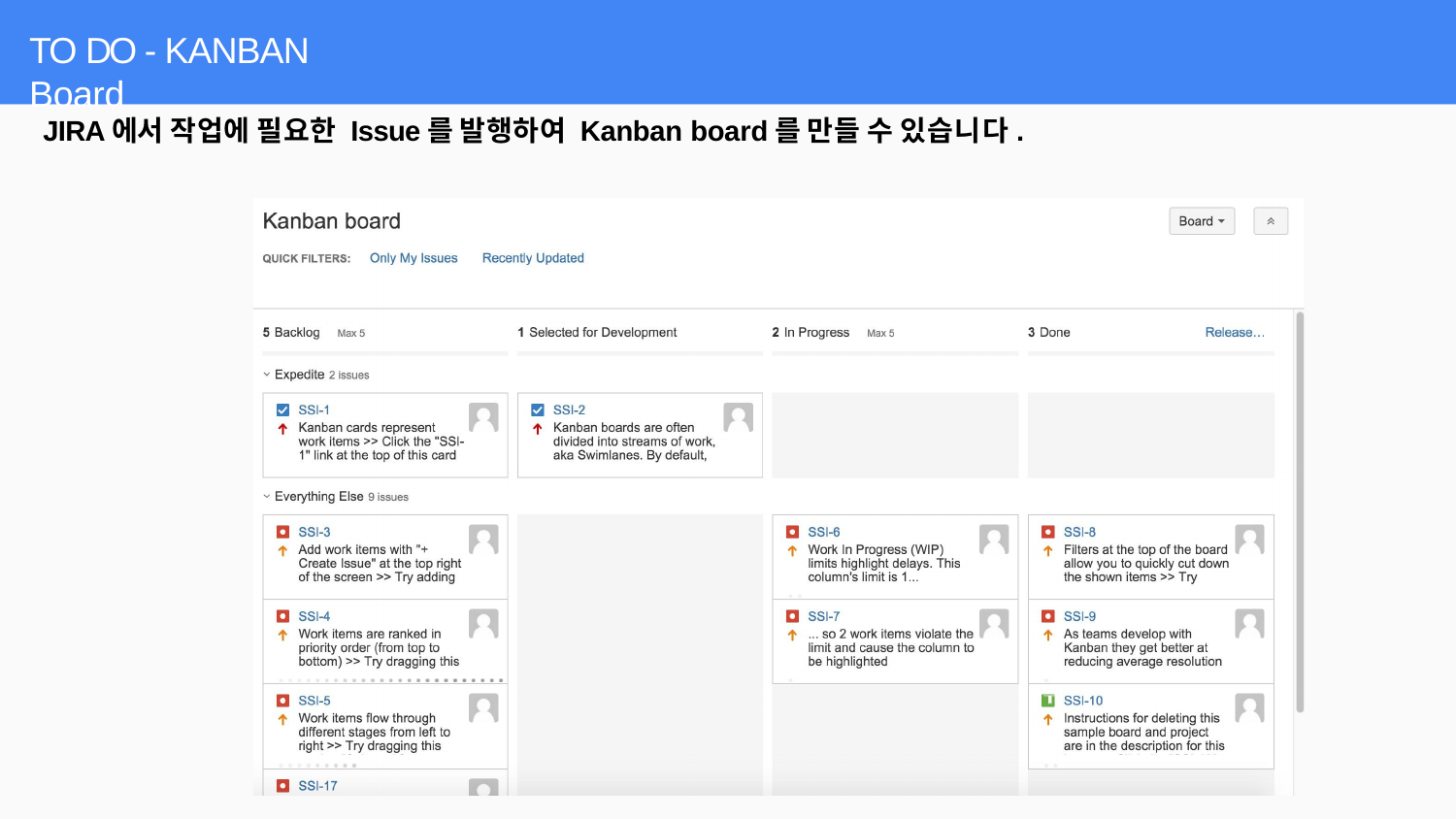

TO DO - KANBAN Board
JIRA에서 작업에 필요한 Issue를 발행하여 Kanban board를 만들 수 있습니다.